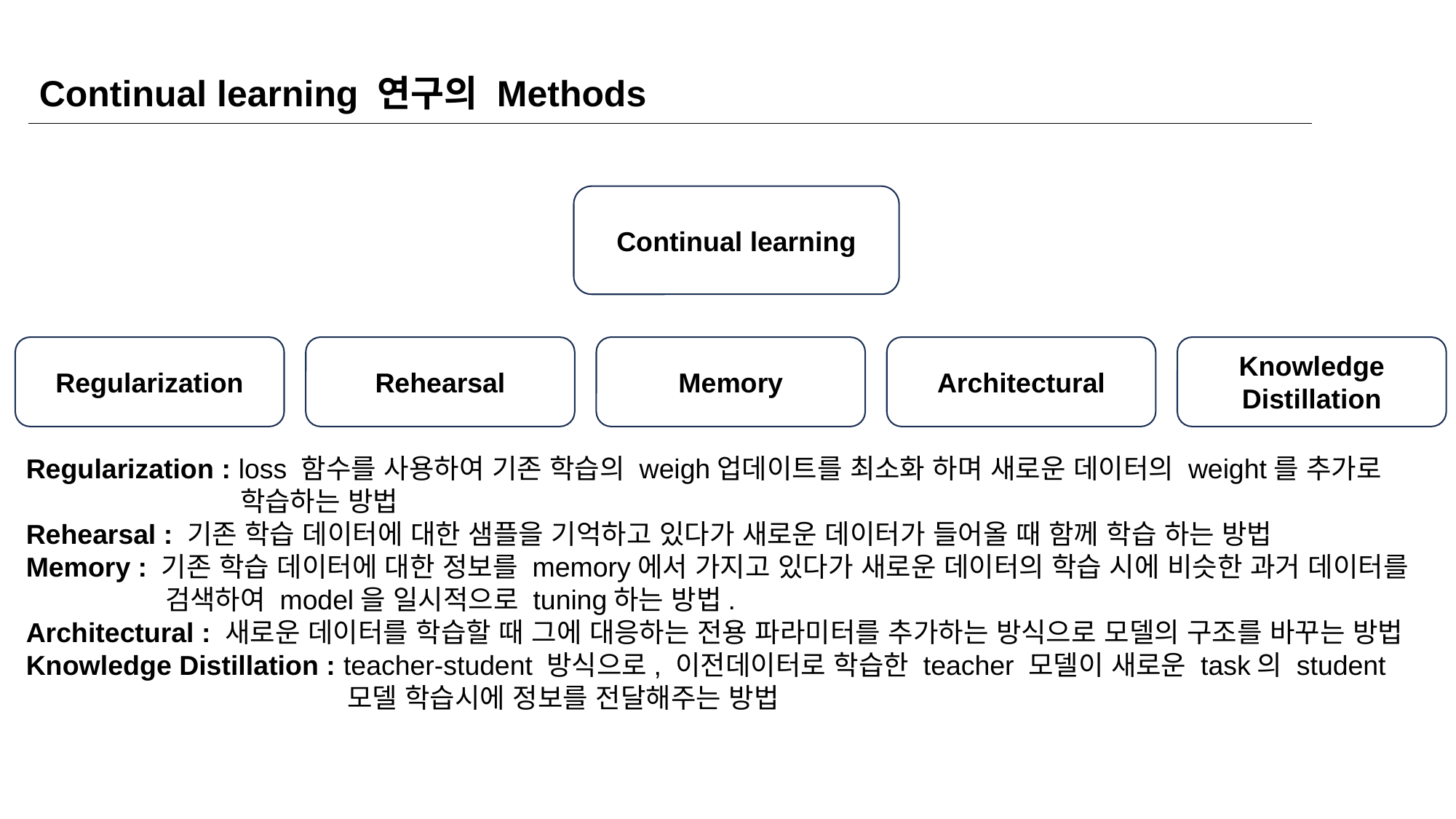

# Continual learning 연구의 Methods
Continual learning
Regularization
Rehearsal
Memory
Architectural
Knowledge Distillation
Regularization : loss 함수를 사용하여 기존 학습의 weigh업데이트를 최소화 하며 새로운 데이터의 weight를 추가로 학습하는 방법
Rehearsal : 기존 학습 데이터에 대한 샘플을 기억하고 있다가 새로운 데이터가 들어올 때 함께 학습 하는 방법
Memory : 기존 학습 데이터에 대한 정보를 memory에서 가지고 있다가 새로운 데이터의 학습 시에 비슷한 과거 데이터를 검색하여 model을 일시적으로 tuning하는 방법.
Architectural : 새로운 데이터를 학습할 때 그에 대응하는 전용 파라미터를 추가하는 방식으로 모델의 구조를 바꾸는 방법
Knowledge Distillation : teacher-student 방식으로, 이전데이터로 학습한 teacher 모델이 새로운 task의 student 모델 학습시에 정보를 전달해주는 방법